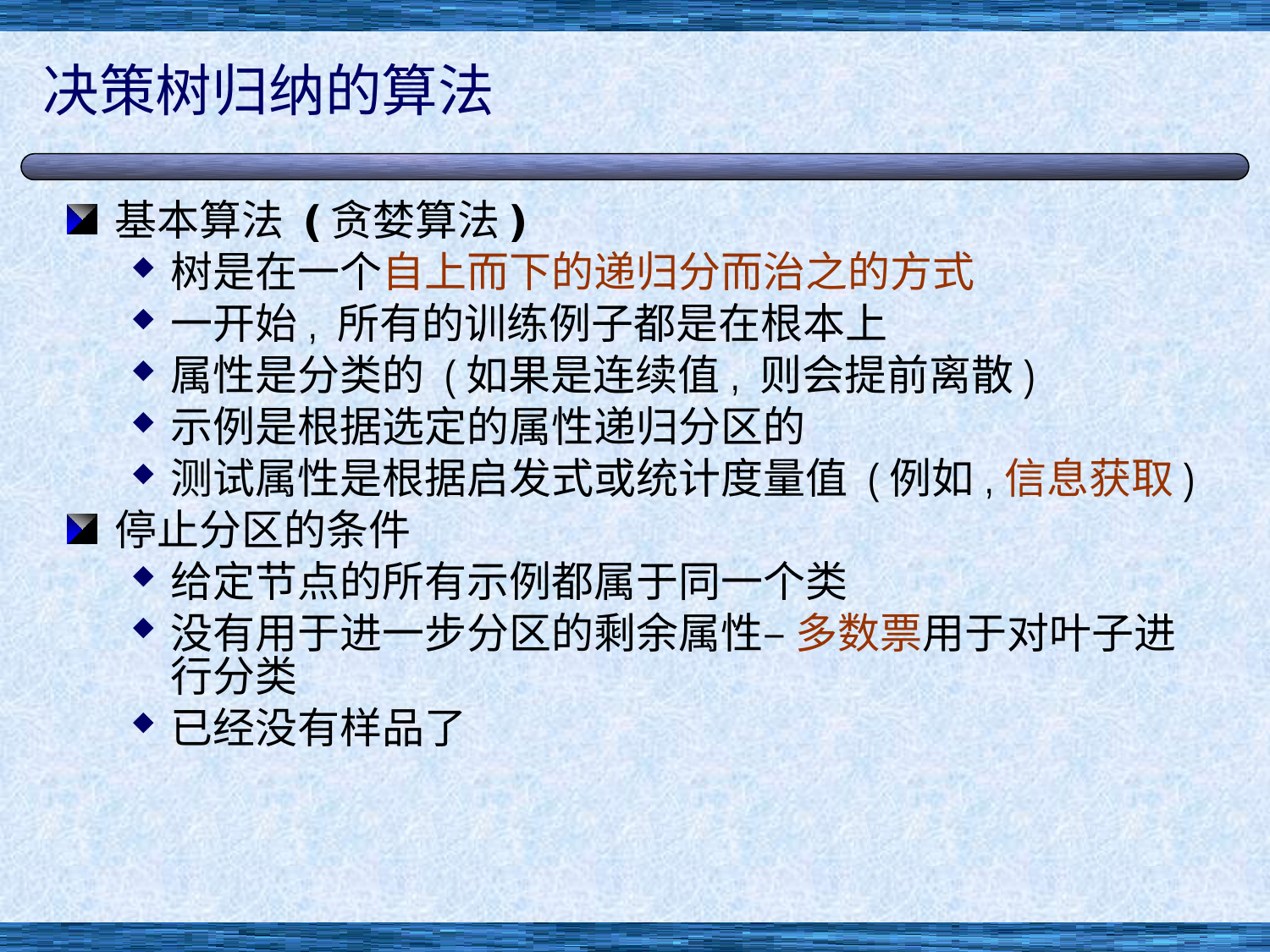

# 决策树归纳的算法
基本算法 (贪婪算法)
树是在一个自上而下的递归分而治之的方式
一开始, 所有的训练例子都是在根本上
属性是分类的 (如果是连续值, 则会提前离散)
示例是根据选定的属性递归分区的
测试属性是根据启发式或统计度量值 (例如,信息获取)
停止分区的条件
给定节点的所有示例都属于同一个类
没有用于进一步分区的剩余属性– 多数票用于对叶子进行分类
已经没有样品了